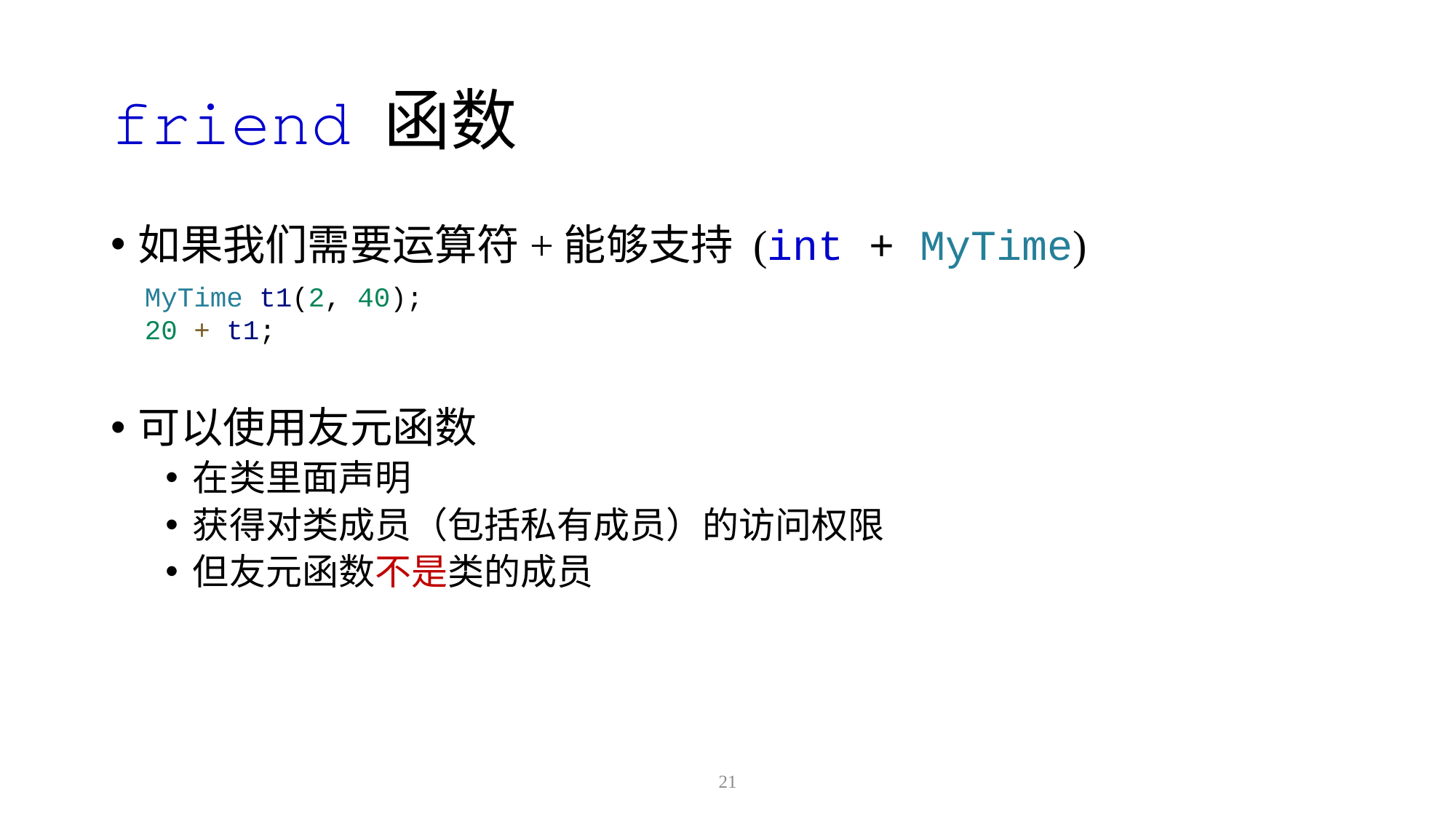

# friend 函数
如果我们需要运算符+能够支持 (int + MyTime)

可以使用友元函数
在类里面声明
获得对类成员（包括私有成员）的访问权限
但友元函数不是类的成员

MyTime t1(2, 40);
20 + t1;
21